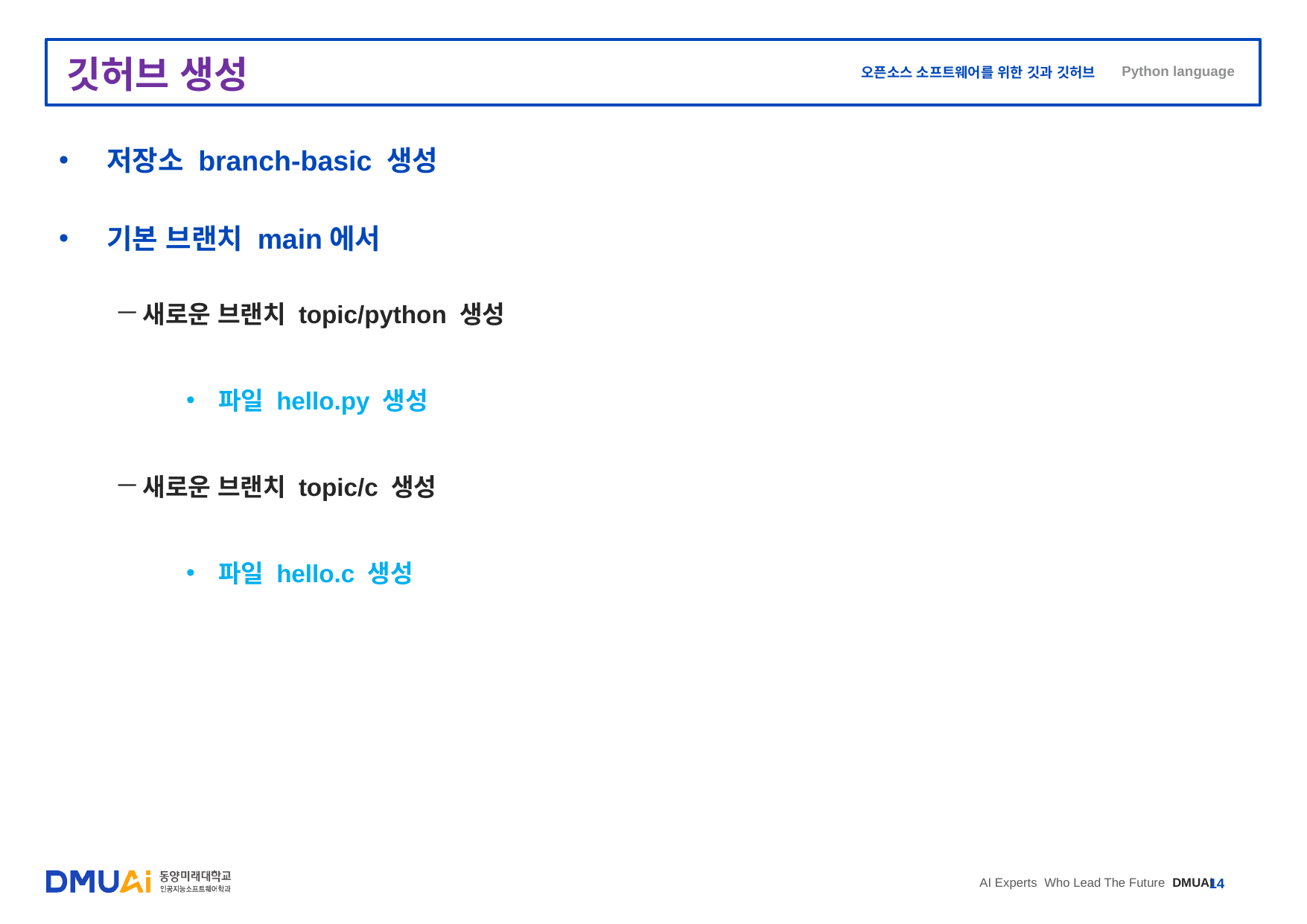

# 깃허브 생성
저장소 branch-basic 생성

기본 브랜치 main에서

새로운 브랜치 topic/python 생성

파일 hello.py 생성

새로운 브랜치 topic/c 생성

파일 hello.c 생성